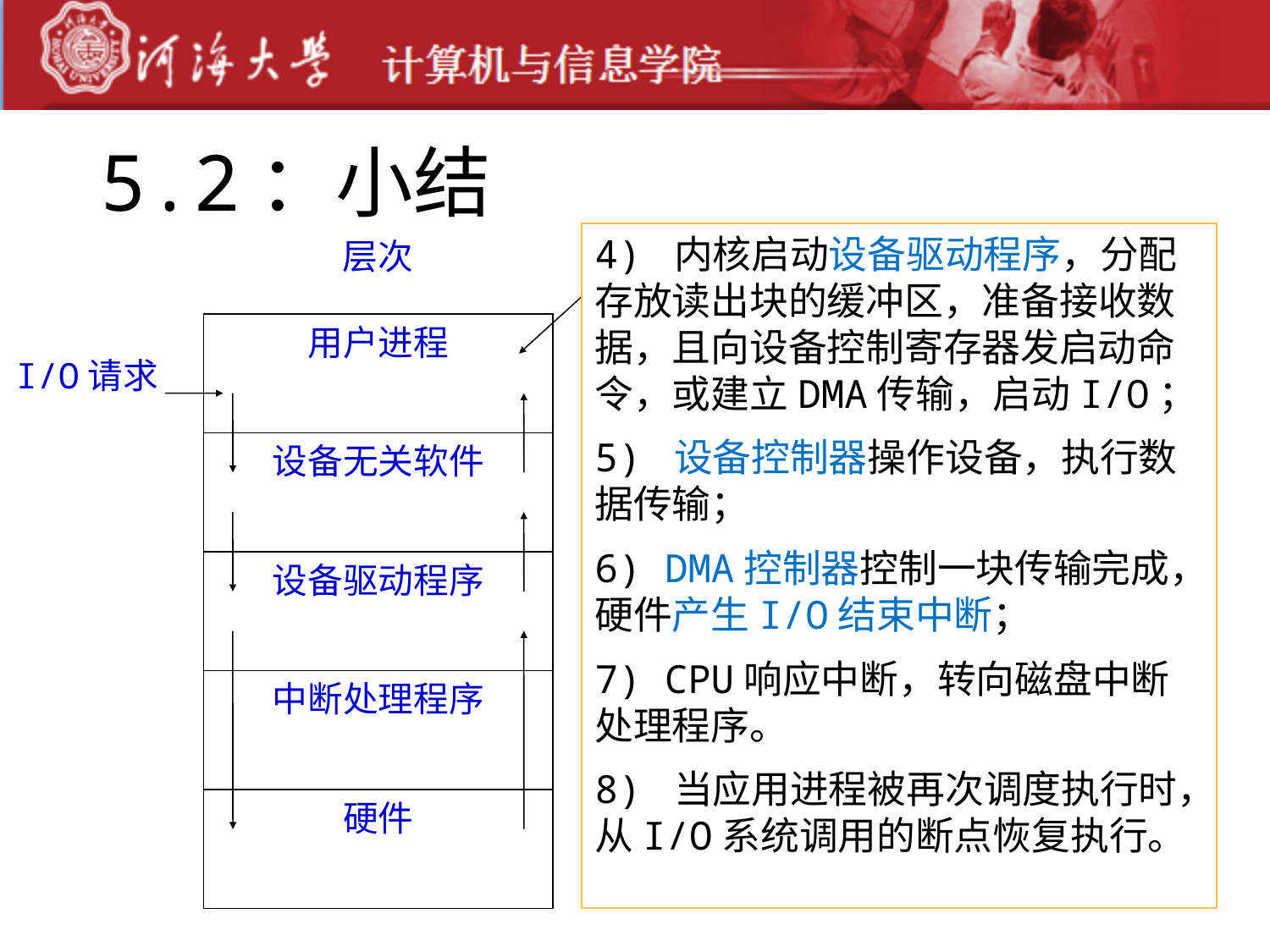

# 5.2：小结
4) 内核启动设备驱动程序，分配存放读出块的缓冲区，准备接收数据，且向设备控制寄存器发启动命令，或建立DMA传输，启动I/O；
5) 设备控制器操作设备，执行数据传输；
6) DMA控制器控制一块传输完成，硬件产生I/O结束中断；
7) CPU响应中断，转向磁盘中断处理程序。
8) 当应用进程被再次调度执行时，从I/O系统调用的断点恢复执行。

层次
I/O应答
I/O功能

用户进程
进行I/O调用；格式化I/O；SPOOLING

设备无关软件
命名；保护；阻塞；缓冲；分配

设备驱动程序
建立设备寄存器；检查状态

中断处理程序
当I/O结束时，唤醒驱动程序
硬件
执行I/O操作
I/O请求